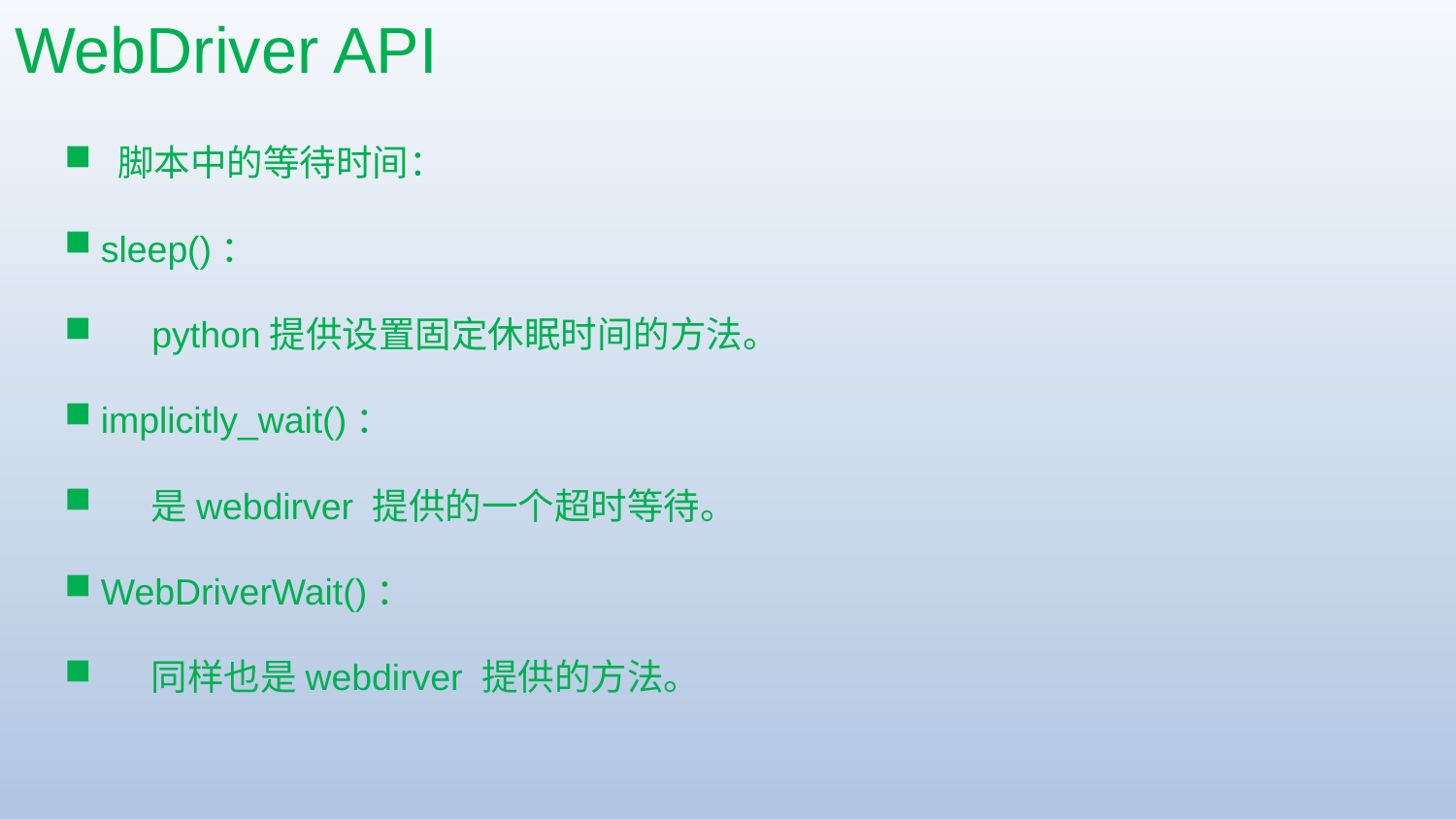

# WebDriver API
 脚本中的等待时间：
sleep()：
     python提供设置固定休眠时间的方法。
implicitly_wait()：
     是webdirver 提供的一个超时等待。
WebDriverWait()：
     同样也是webdirver 提供的方法。